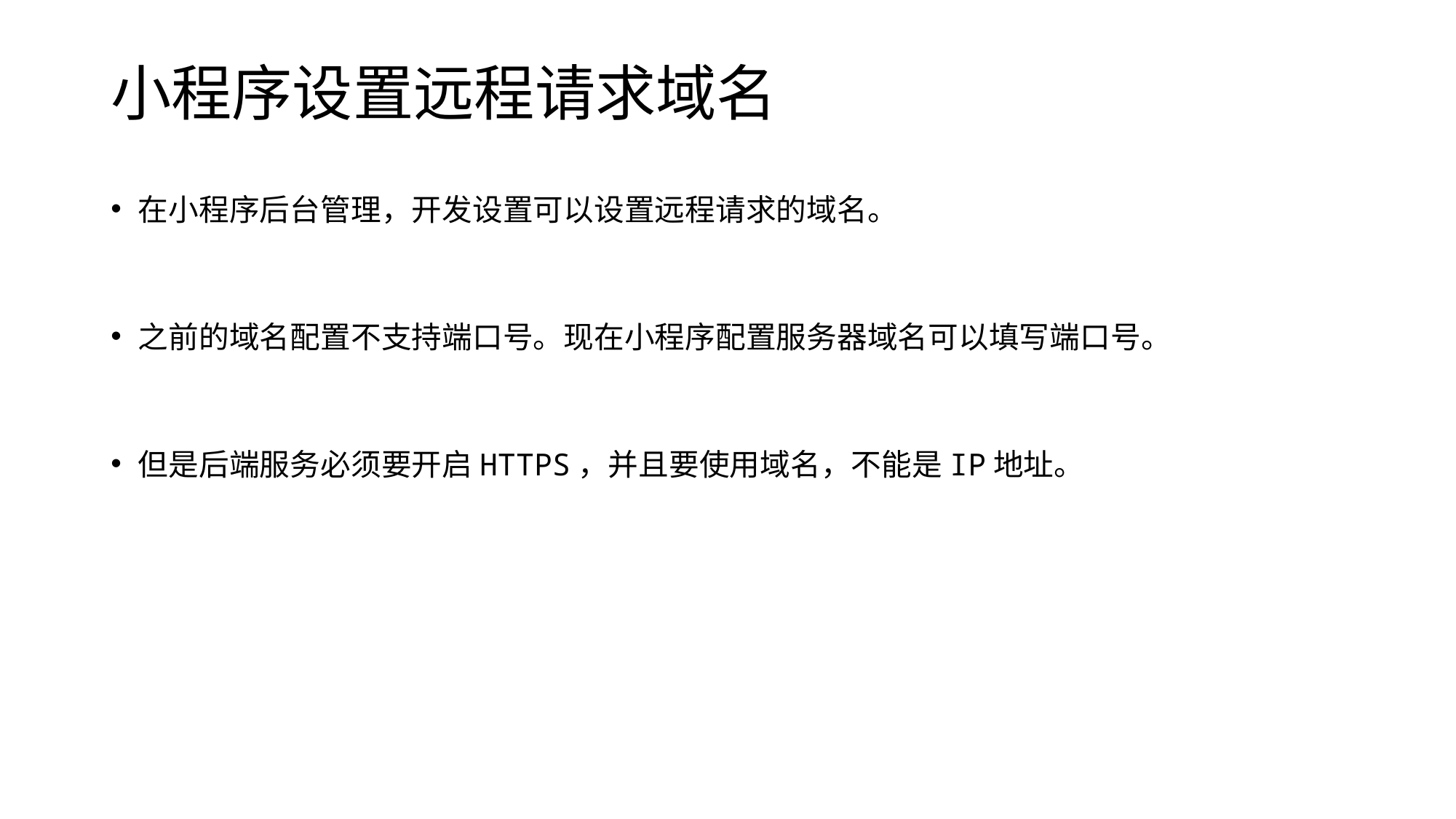

# 小程序设置远程请求域名
在小程序后台管理，开发设置可以设置远程请求的域名。

之前的域名配置不支持端口号。现在小程序配置服务器域名可以填写端口号。

但是后端服务必须要开启HTTPS，并且要使用域名，不能是IP地址。